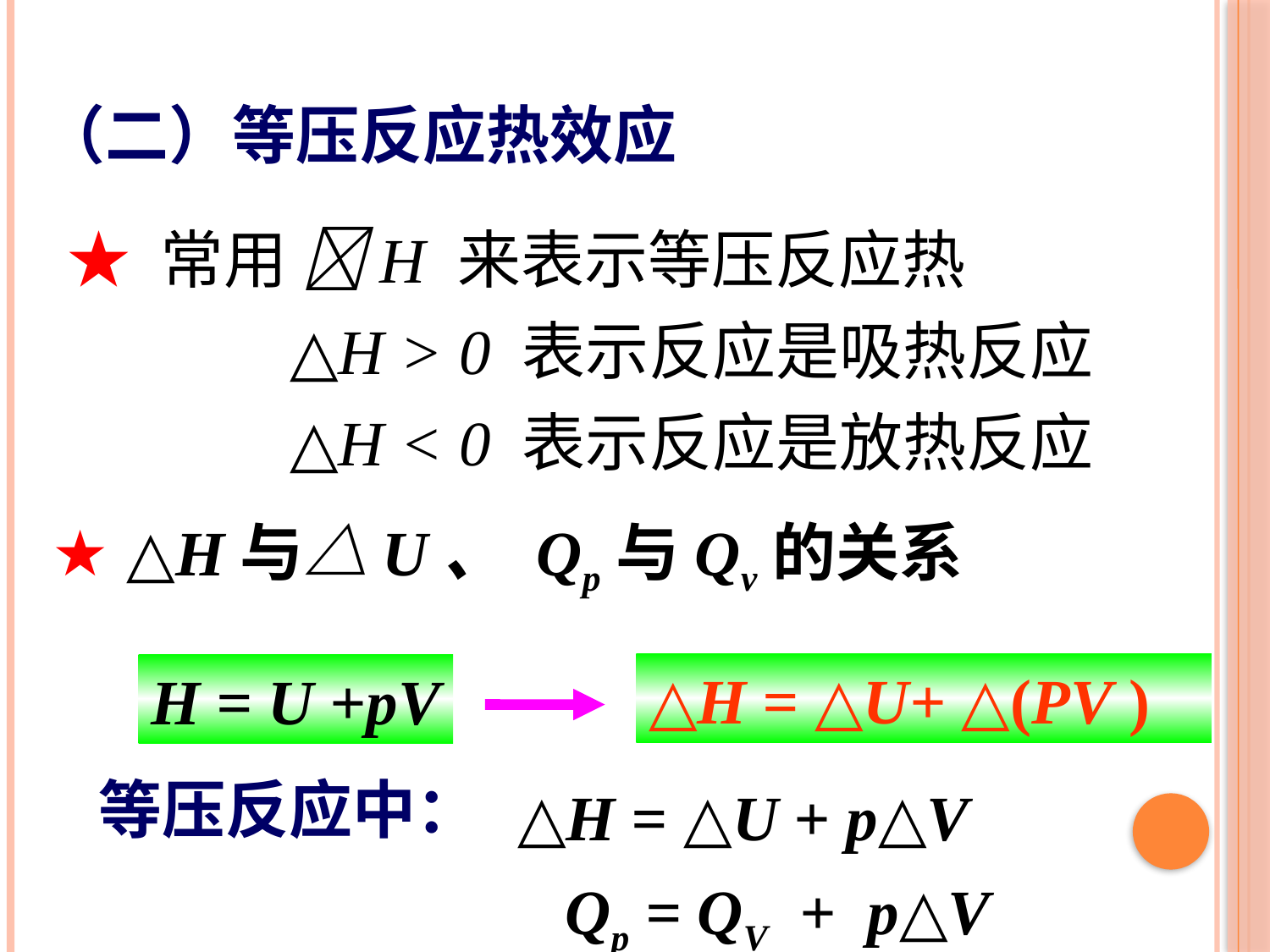

（二）等压反应热效应
★ 常用 ΔH 来表示等压反应热
              △H > 0 表示反应是吸热反应
              △H < 0 表示反应是放热反应
★ △H与△U、 Qp与Qv的关系
△H = △U+ △(PV )
H = U +pV

△H = △U + p△V
   Qp = QV  +  p△V
等压反应中：
57